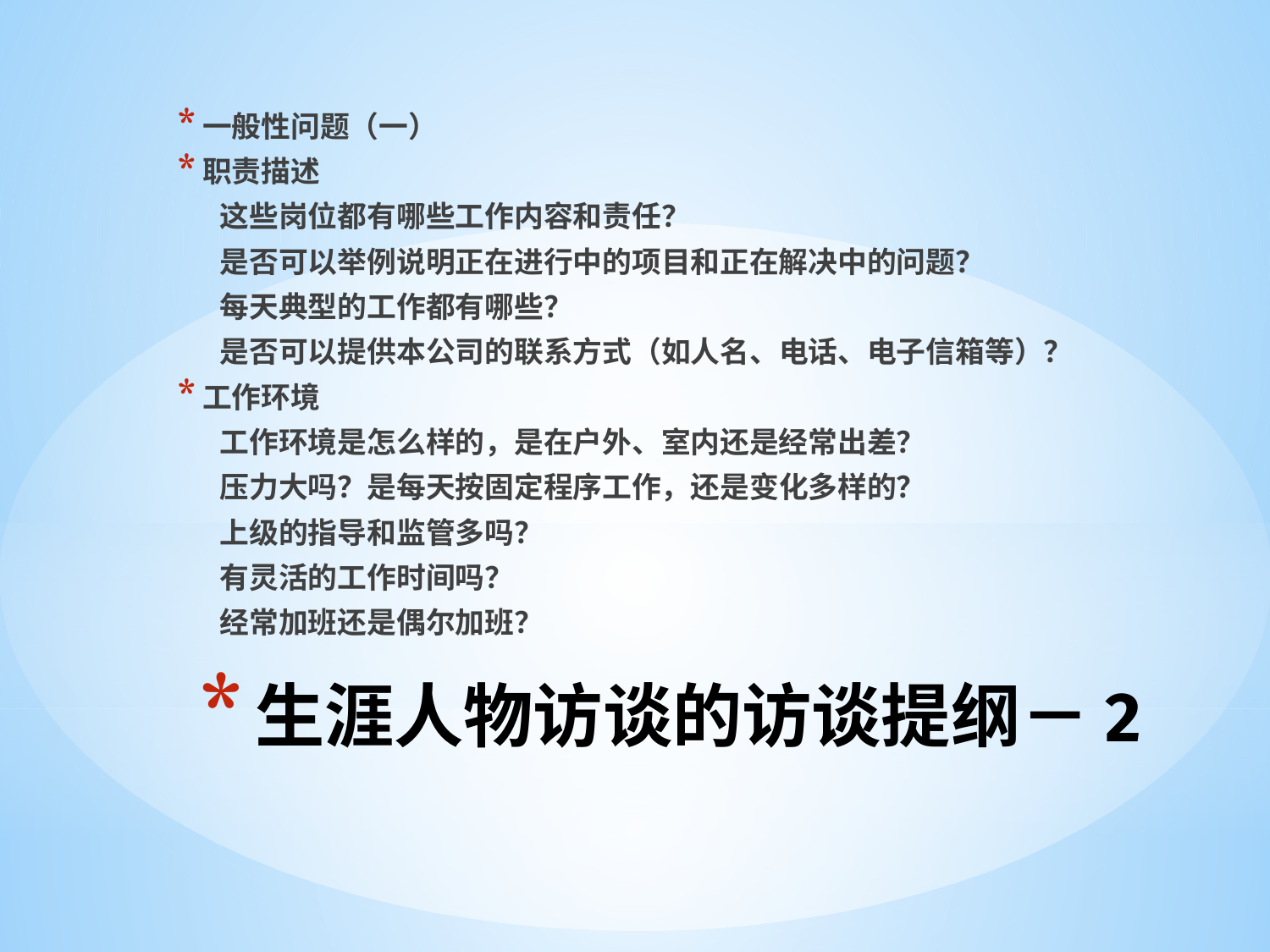

一般性问题（一）
职责描述
这些岗位都有哪些工作内容和责任？
是否可以举例说明正在进行中的项目和正在解决中的问题？
每天典型的工作都有哪些？
是否可以提供本公司的联系方式（如人名、电话、电子信箱等）？
工作环境
工作环境是怎么样的，是在户外、室内还是经常出差？
压力大吗？是每天按固定程序工作，还是变化多样的？
上级的指导和监管多吗？
有灵活的工作时间吗？
经常加班还是偶尔加班？
# 生涯人物访谈的访谈提纲－2